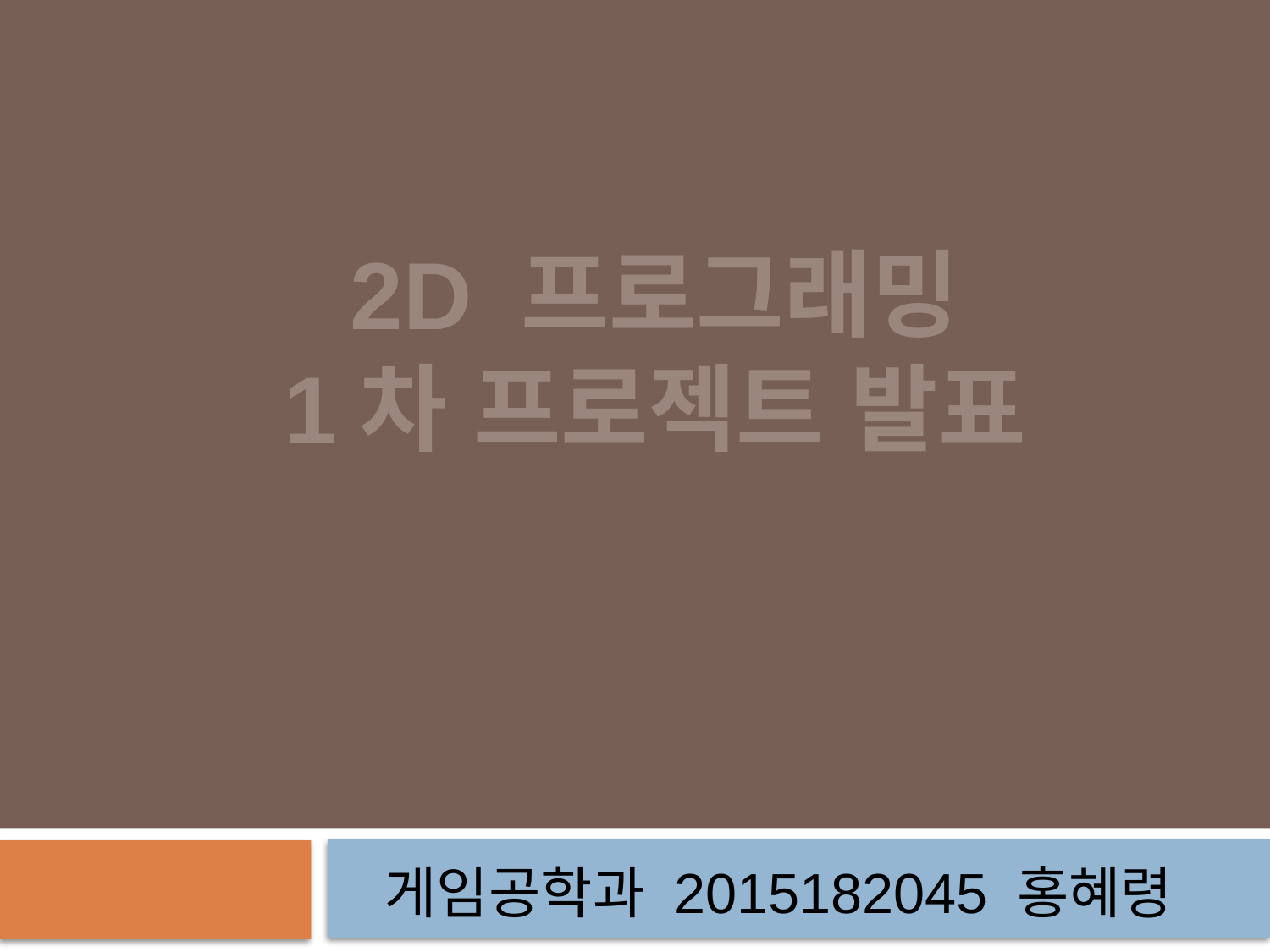

2D 프로그래밍
1차 프로젝트 발표
게임공학과 2015182045 홍혜령